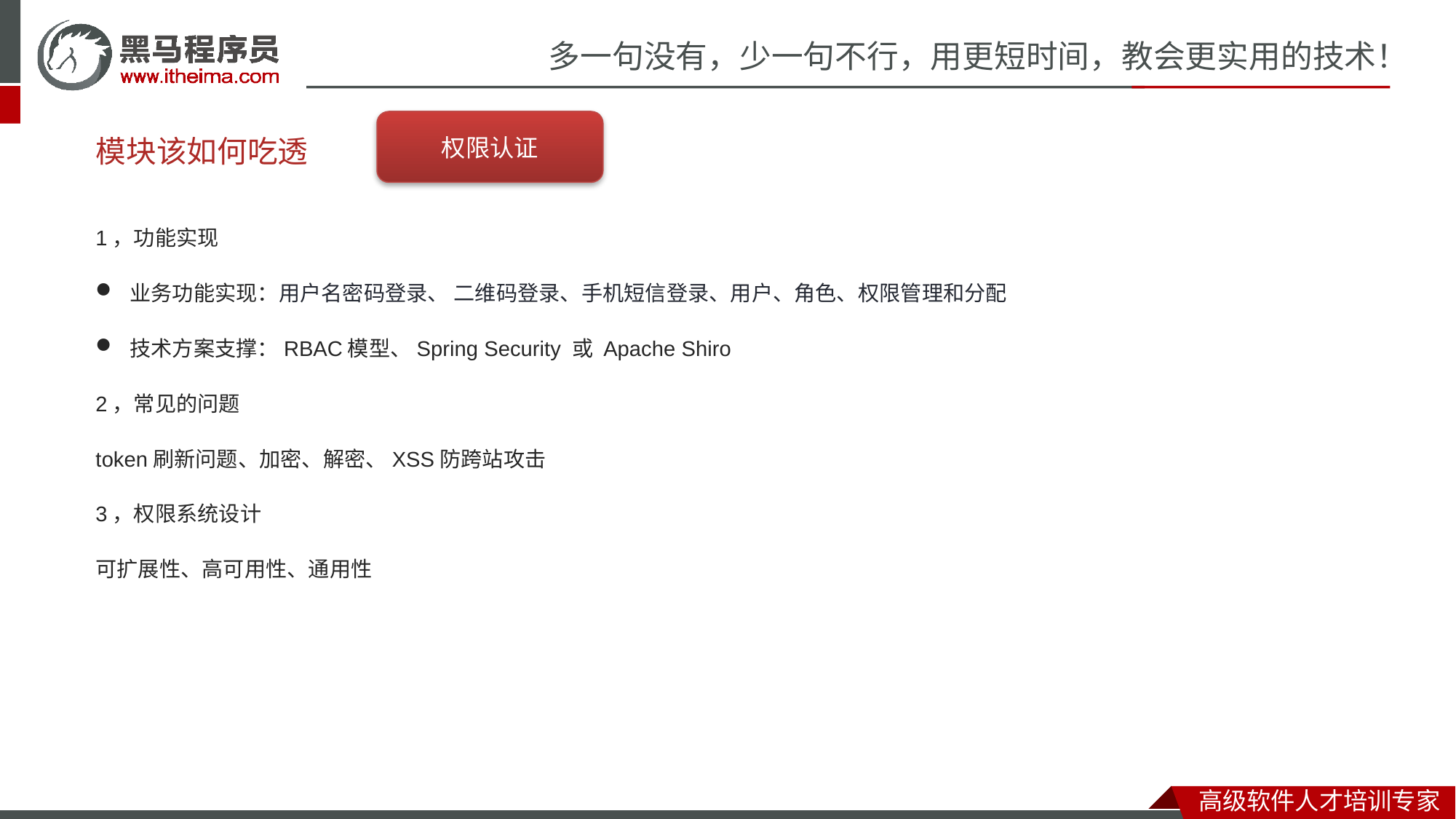

权限认证
# 模块该如何吃透
1，功能实现
业务功能实现：用户名密码登录、 二维码登录、手机短信登录、用户、角色、权限管理和分配
技术方案支撑：RBAC模型、Spring Security 或 Apache Shiro
2，常见的问题
token刷新问题、加密、解密、XSS防跨站攻击
3，权限系统设计
可扩展性、高可用性、通用性